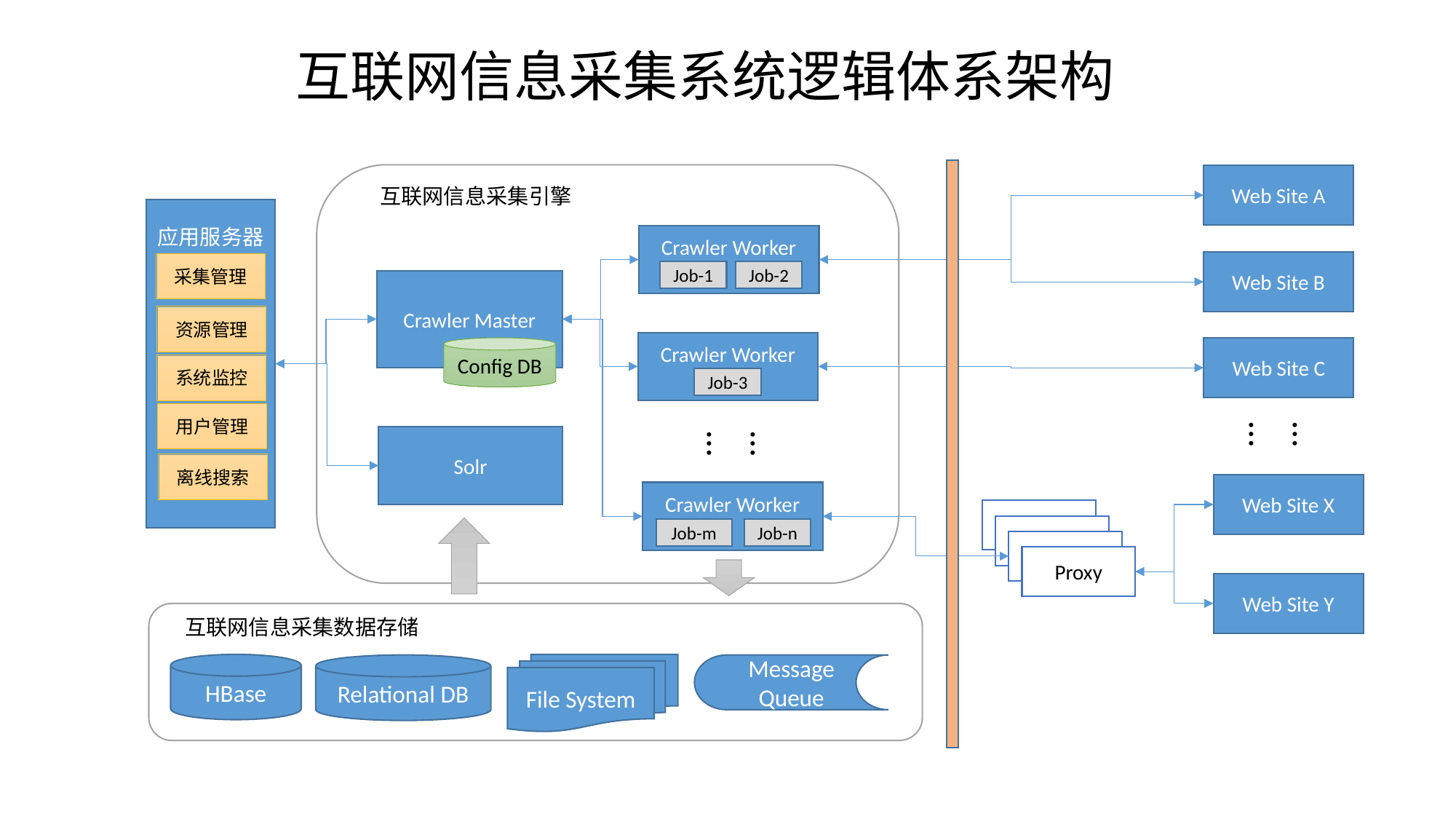

互联网信息采集系统逻辑体系架构

Web Site A
互联网信息采集引擎
Crawler Worker

Web Site B
采集管理
Job-2
Job-1
Crawler Master
应用服务器

资源管理
Crawler Worker

Config DB
Web Site C
系统监控
Job-3
……
……
用户管理
Solr
离线搜索
Web Site X
Crawler Worker

Proxy
Proxy
Proxy
Proxy

Job-m
Job-n

Web Site Y

互联网信息采集数据存储
HBase
File System
Relational DB
Message Queue